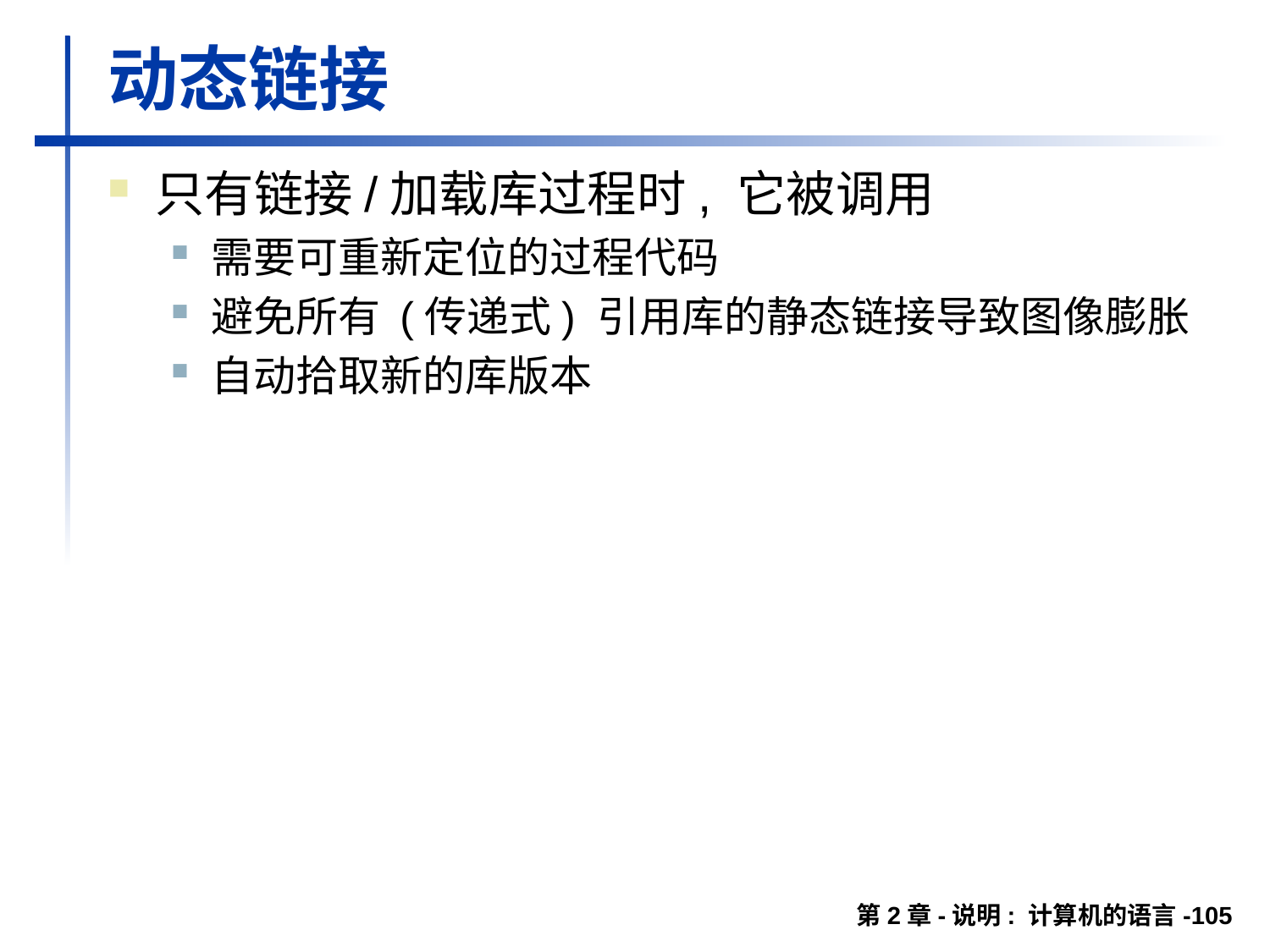

# 动态链接
只有链接/加载库过程时, 它被调用
需要可重新定位的过程代码
避免所有 (传递式) 引用库的静态链接导致图像膨胀
自动拾取新的库版本
第2章-说明: 计算机的语言-105